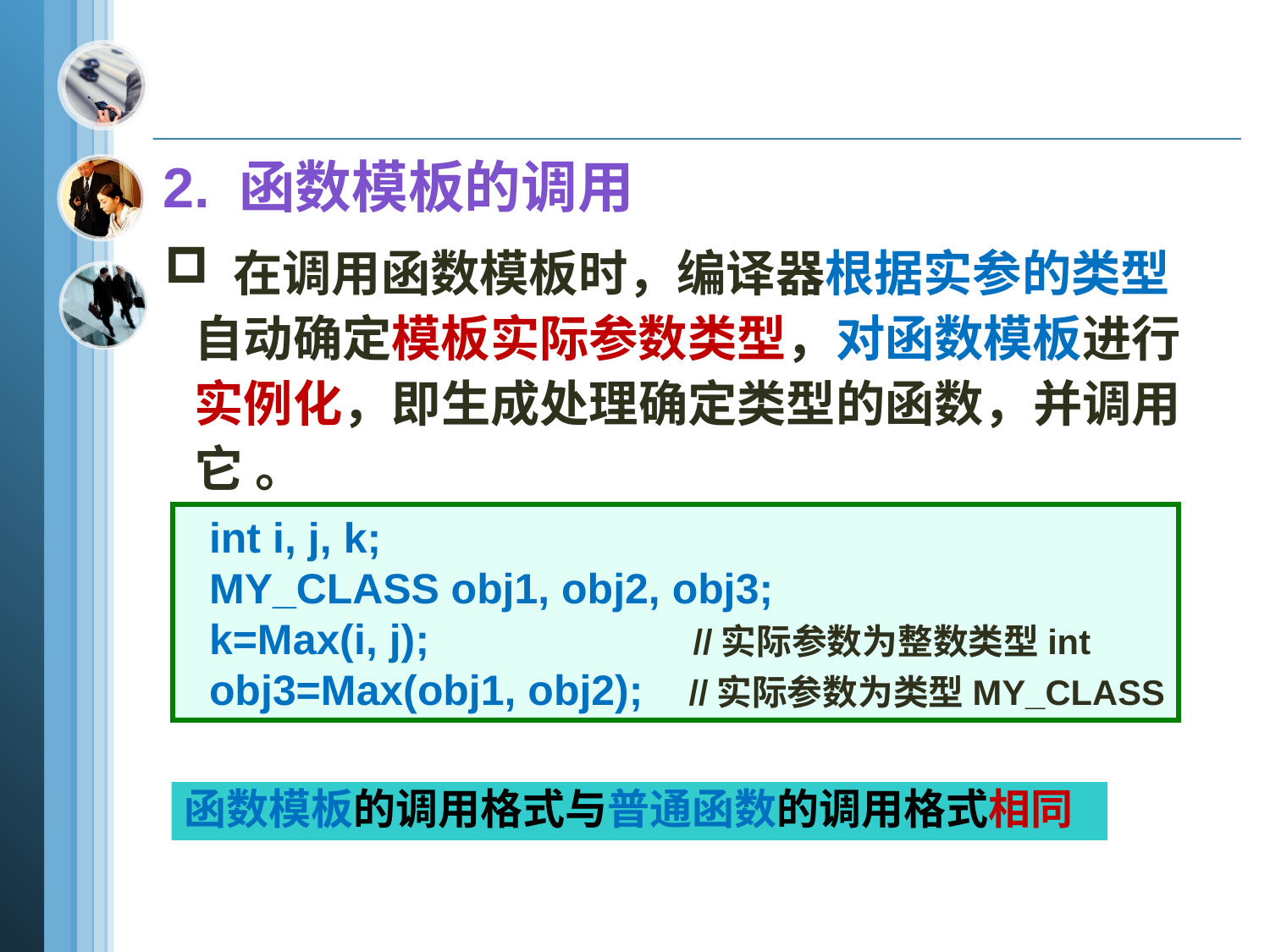

2. 函数模板的调用

 在调用函数模板时，编译器根据实参的类型自动确定模板实际参数类型，对函数模板进行实例化，即生成处理确定类型的函数，并调用它 。
  int i, j, k;
  MY_CLASS obj1, obj2, obj3;
  k=Max(i, j);    	             //实际参数为整数类型int
  obj3=Max(obj1, obj2);    //实际参数为类型MY_CLASS
函数模板的调用格式与普通函数的调用格式相同